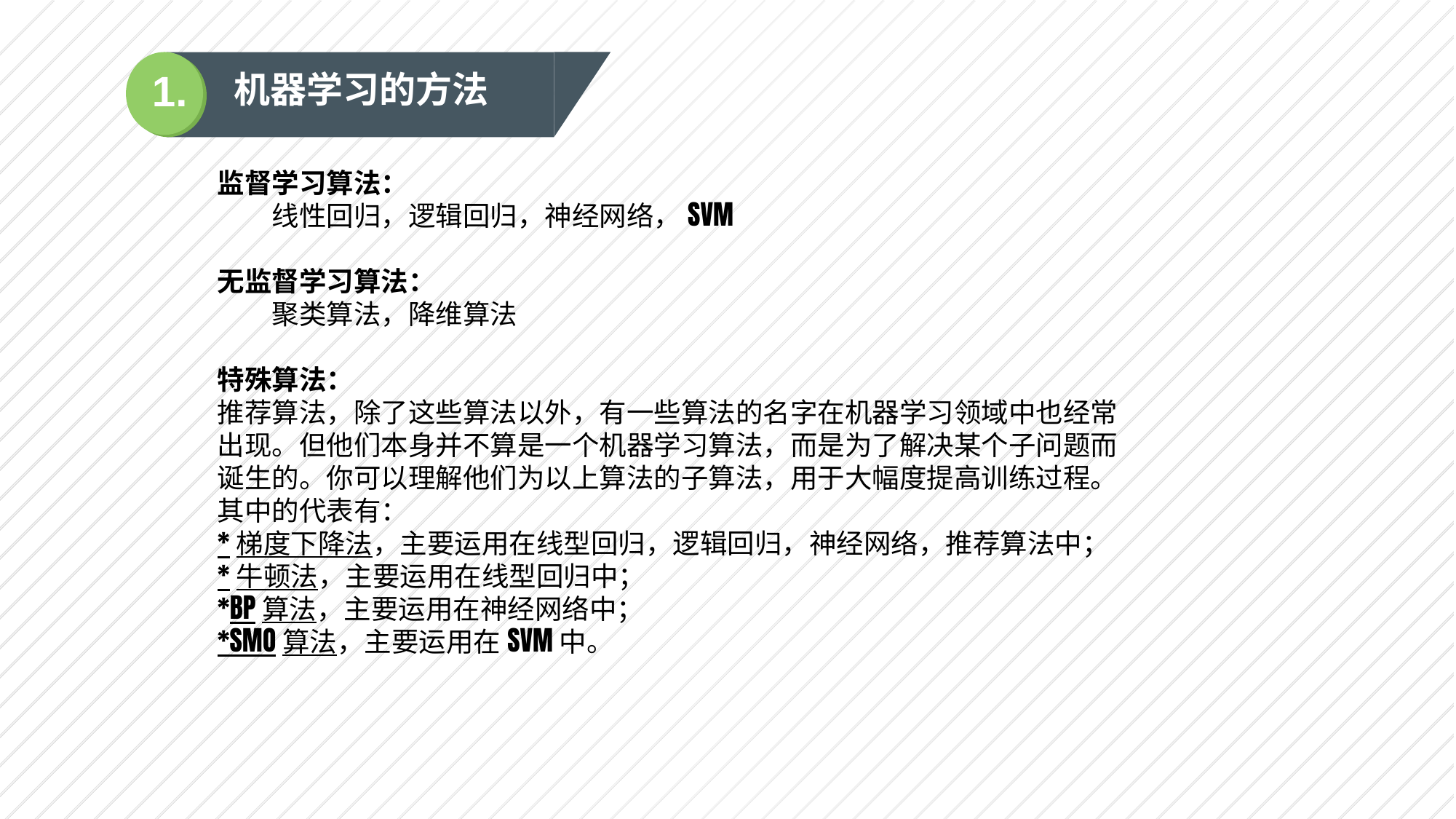

1.
机器学习的方法
监督学习算法：
　　线性回归，逻辑回归，神经网络，SVM
无监督学习算法：
　　聚类算法，降维算法
特殊算法：
推荐算法，除了这些算法以外，有一些算法的名字在机器学习领域中也经常出现。但他们本身并不算是一个机器学习算法，而是为了解决某个子问题而诞生的。你可以理解他们为以上算法的子算法，用于大幅度提高训练过程。其中的代表有：
*梯度下降法，主要运用在线型回归，逻辑回归，神经网络，推荐算法中；
*牛顿法，主要运用在线型回归中；
*BP算法，主要运用在神经网络中；
*SMO算法，主要运用在SVM中。